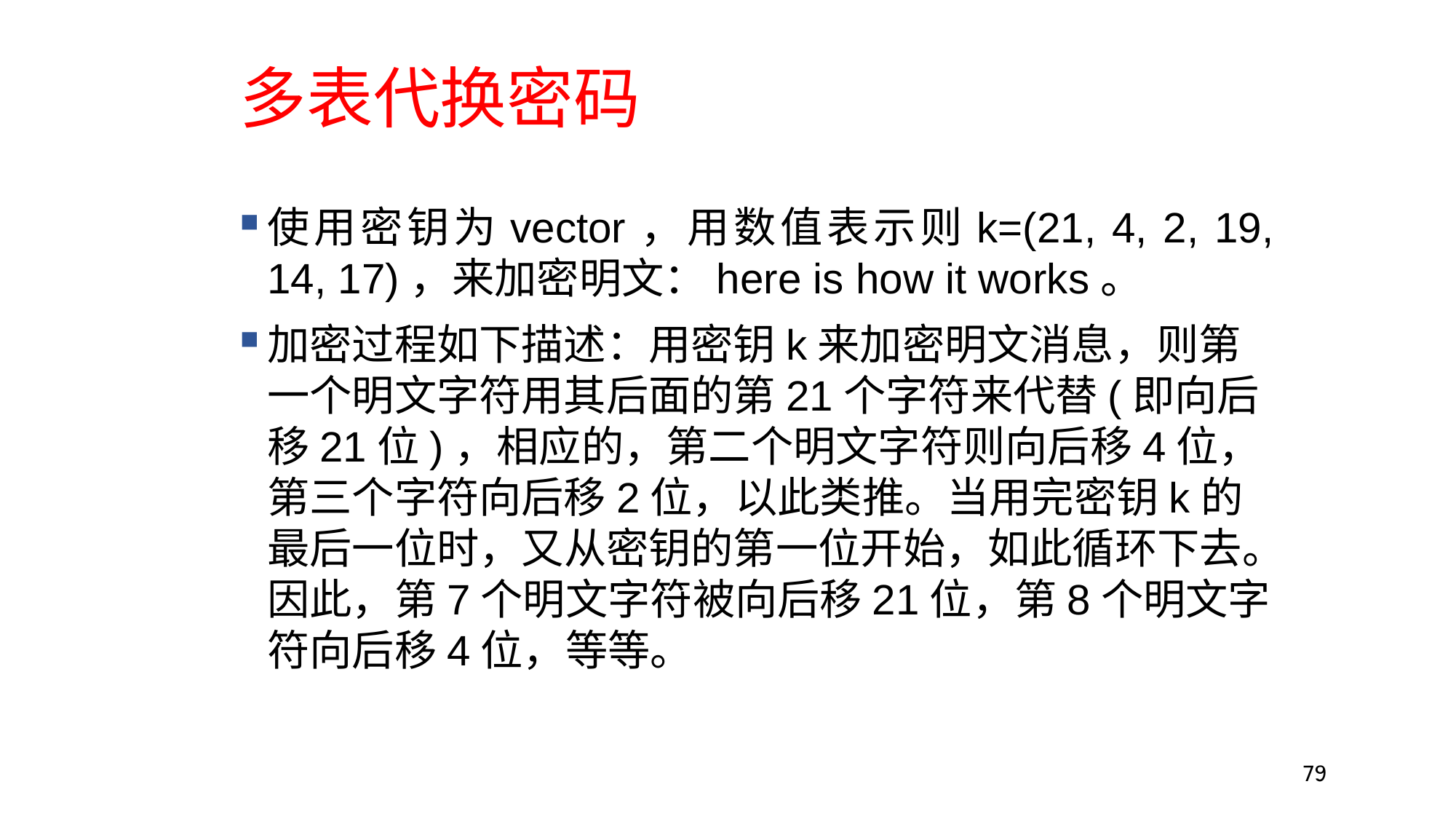

# 多表代换密码
使用密钥为vector，用数值表示则k=(21, 4, 2, 19, 14, 17)，来加密明文：here is how it works。
加密过程如下描述：用密钥k来加密明文消息，则第一个明文字符用其后面的第21个字符来代替(即向后移21位)，相应的，第二个明文字符则向后移4位，第三个字符向后移2位，以此类推。当用完密钥k的最后一位时，又从密钥的第一位开始，如此循环下去。因此，第7个明文字符被向后移21位，第8个明文字符向后移4位，等等。

79